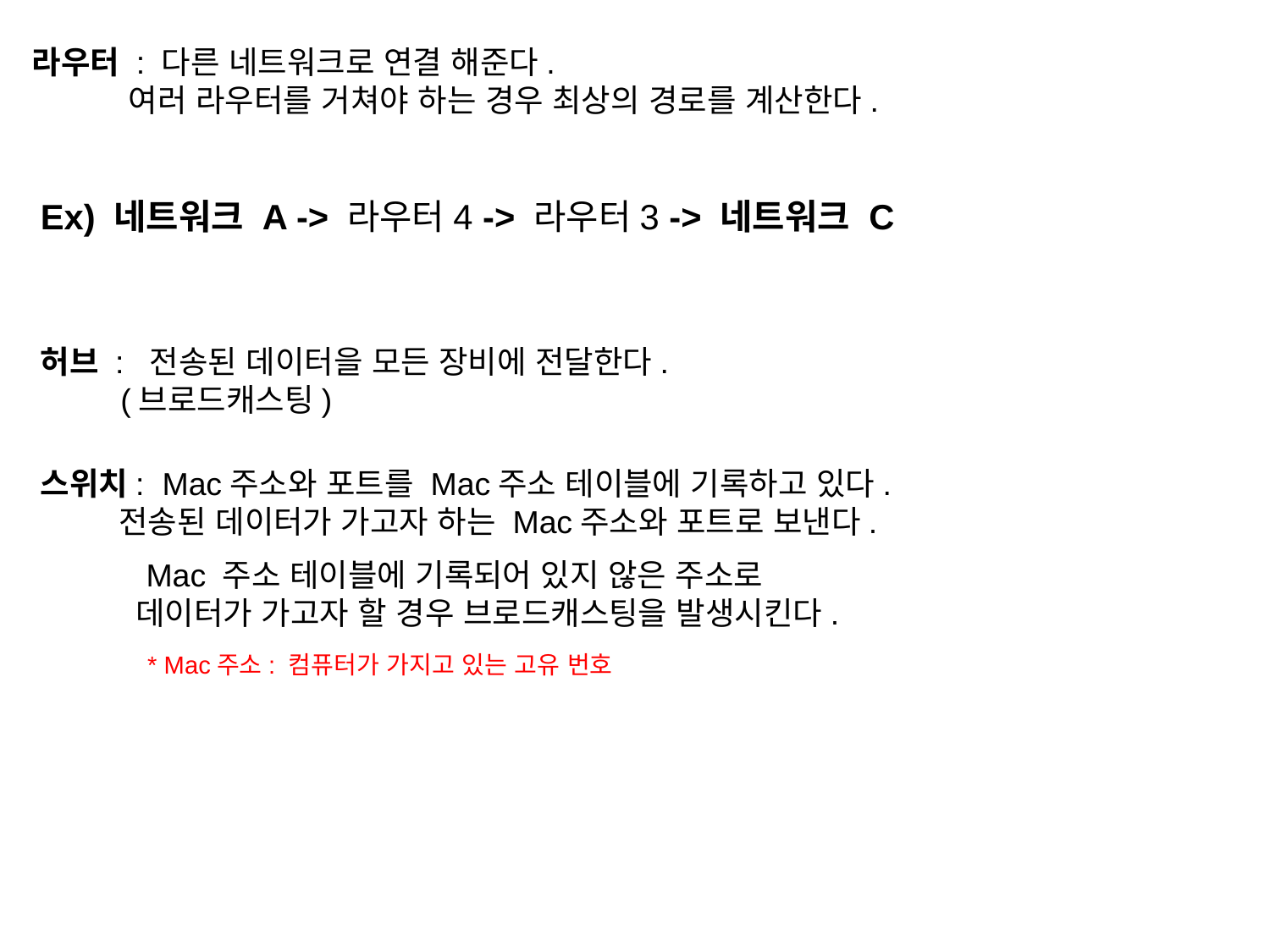

라우터 : 다른 네트워크로 연결 해준다.
          여러 라우터를 거쳐야 하는 경우 최상의 경로를 계산한다.
Ex) 네트워크 A -> 라우터4 -> 라우터3 -> 네트워크 C
허브 :  전송된 데이터을 모든 장비에 전달한다.
         (브로드캐스팅)
스위치:  Mac주소와 포트를 Mac주소 테이블에 기록하고 있다.
        전송된 데이터가 가고자 하는 Mac주소와 포트로 보낸다.
        Mac 주소 테이블에 기록되어 있지 않은 주소로
      데이터가 가고자 할 경우 브로드캐스팅을 발생시킨다.
* Mac주소: 컴퓨터가 가지고 있는 고유 번호